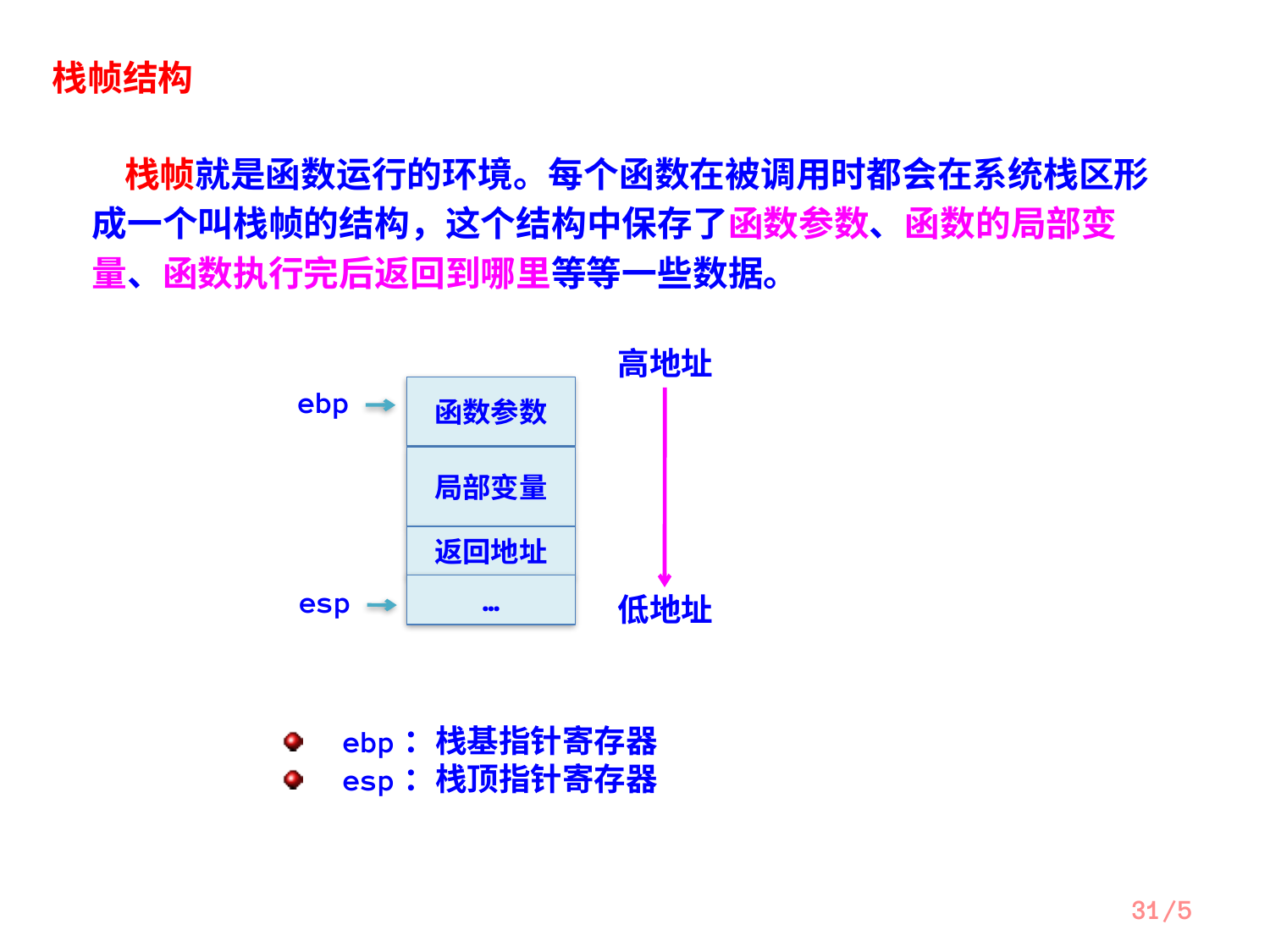

栈帧结构
   栈帧就是函数运行的环境。每个函数在被调用时都会在系统栈区形成一个叫栈帧的结构，这个结构中保存了函数参数、函数的局部变量、函数执行完后返回到哪里等等一些数据。
高地址
ebp
函数参数
局部变量
返回地址
esp
…
低地址
ebp：栈基指针寄存器
esp：栈顶指针寄存器
31/5